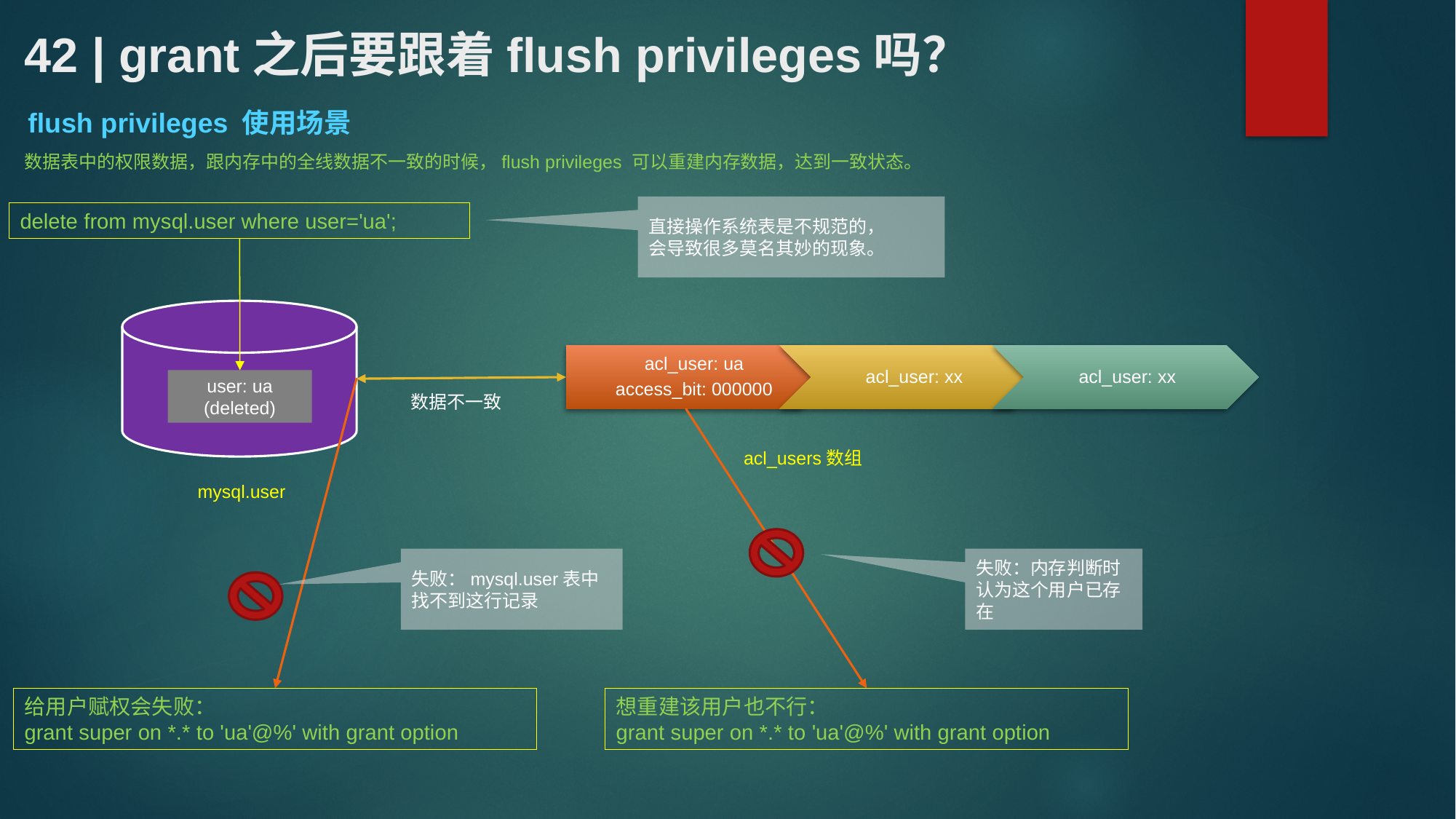

# 42 | grant之后要跟着flush privileges吗？
flush privileges 使用场景
数据表中的权限数据，跟内存中的全线数据不一致的时候，flush privileges 可以重建内存数据，达到一致状态。
直接操作系统表是不规范的，
会导致很多莫名其妙的现象。
delete from mysql.user where user='ua';

acl_user: ua
access_bit: 000000
acl_user: xx
acl_user: xx
user: ua
(deleted)
数据不一致
acl_users数组
mysql.user

失败：mysql.user表中找不到这行记录
失败：内存判断时认为这个用户已存在

给用户赋权会失败：
grant super on *.* to 'ua'@%' with grant option
想重建该用户也不行：
grant super on *.* to 'ua'@%' with grant option